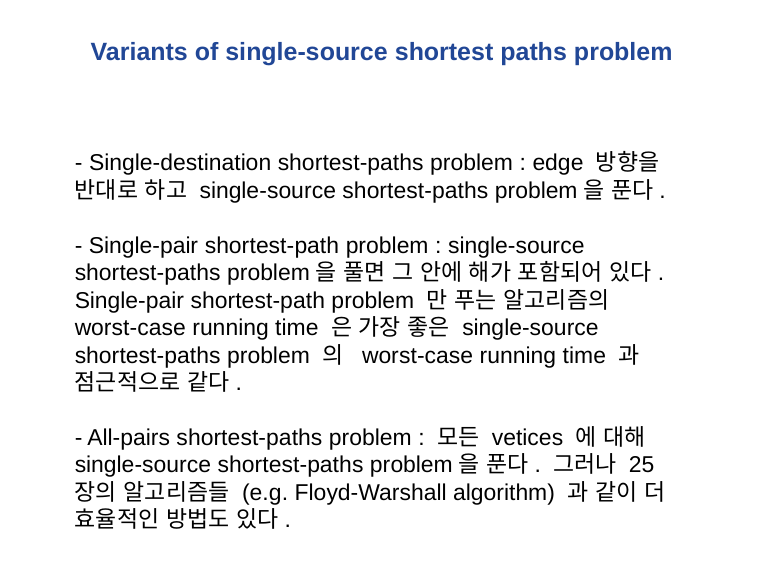

# Variants of single-source shortest paths problem
- Single-destination shortest-paths problem : edge 방향을 반대로 하고 single-source shortest-paths problem을 푼다.

- Single-pair shortest-path problem : single-source shortest-paths problem을 풀면 그 안에 해가 포함되어 있다. Single-pair shortest-path problem 만 푸는 알고리즘의 worst-case running time 은 가장 좋은 single-source shortest-paths problem 의  worst-case running time 과 점근적으로 같다.

- All-pairs shortest-paths problem : 모든 vetices 에 대해 single-source shortest-paths problem을 푼다. 그러나 25장의 알고리즘들 (e.g. Floyd-Warshall algorithm) 과 같이 더 효율적인 방법도 있다.